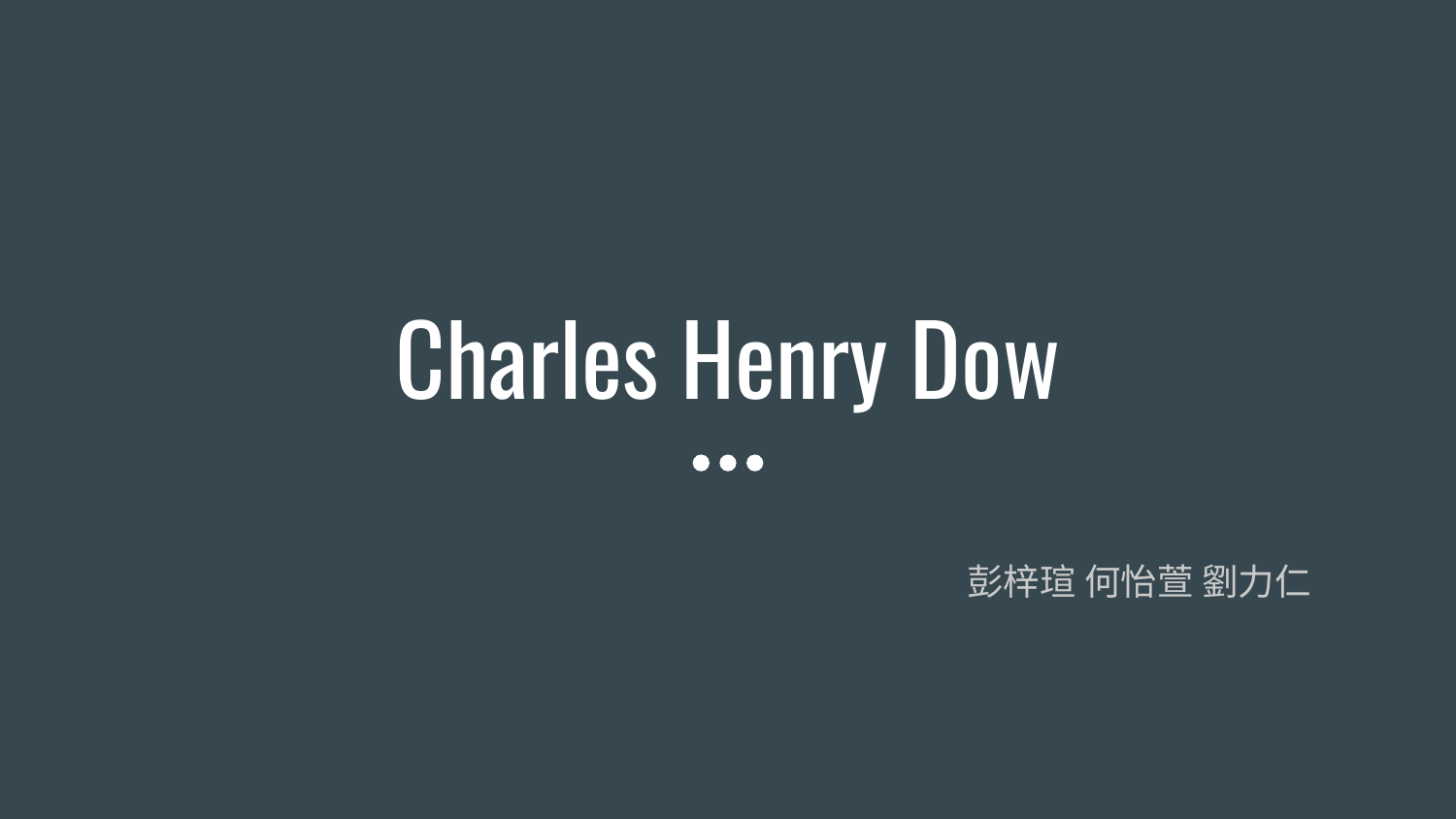

# Charles Henry Dow
彭梓瑄 何怡萱 劉力仁